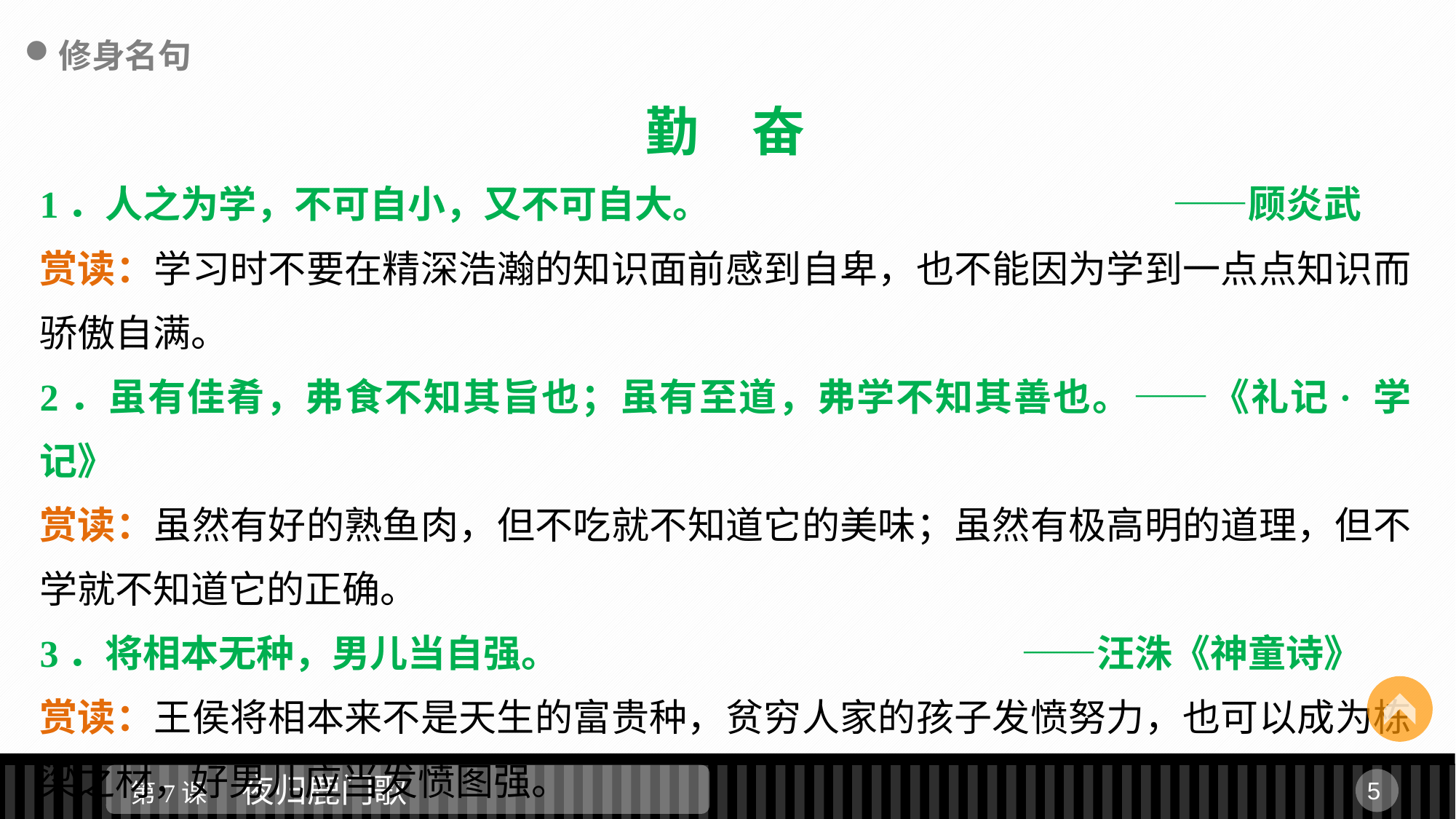

修身名句
勤　奋
1．人之为学，不可自小，又不可自大。                                                      ——顾炎武
赏读：学习时不要在精深浩瀚的知识面前感到自卑，也不能因为学到一点点知识而骄傲自满。
2．虽有佳肴，弗食不知其旨也；虽有至道，弗学不知其善也。——《礼记· 学记》
赏读：虽然有好的熟鱼肉，但不吃就不知道它的美味；虽然有极高明的道理，但不学就不知道它的正确。
3．将相本无种，男儿当自强。                                                      ——汪洙《神童诗》
赏读：王侯将相本来不是天生的富贵种，贫穷人家的孩子发愤努力，也可以成为栋梁之材，好男儿应当发愤图强。